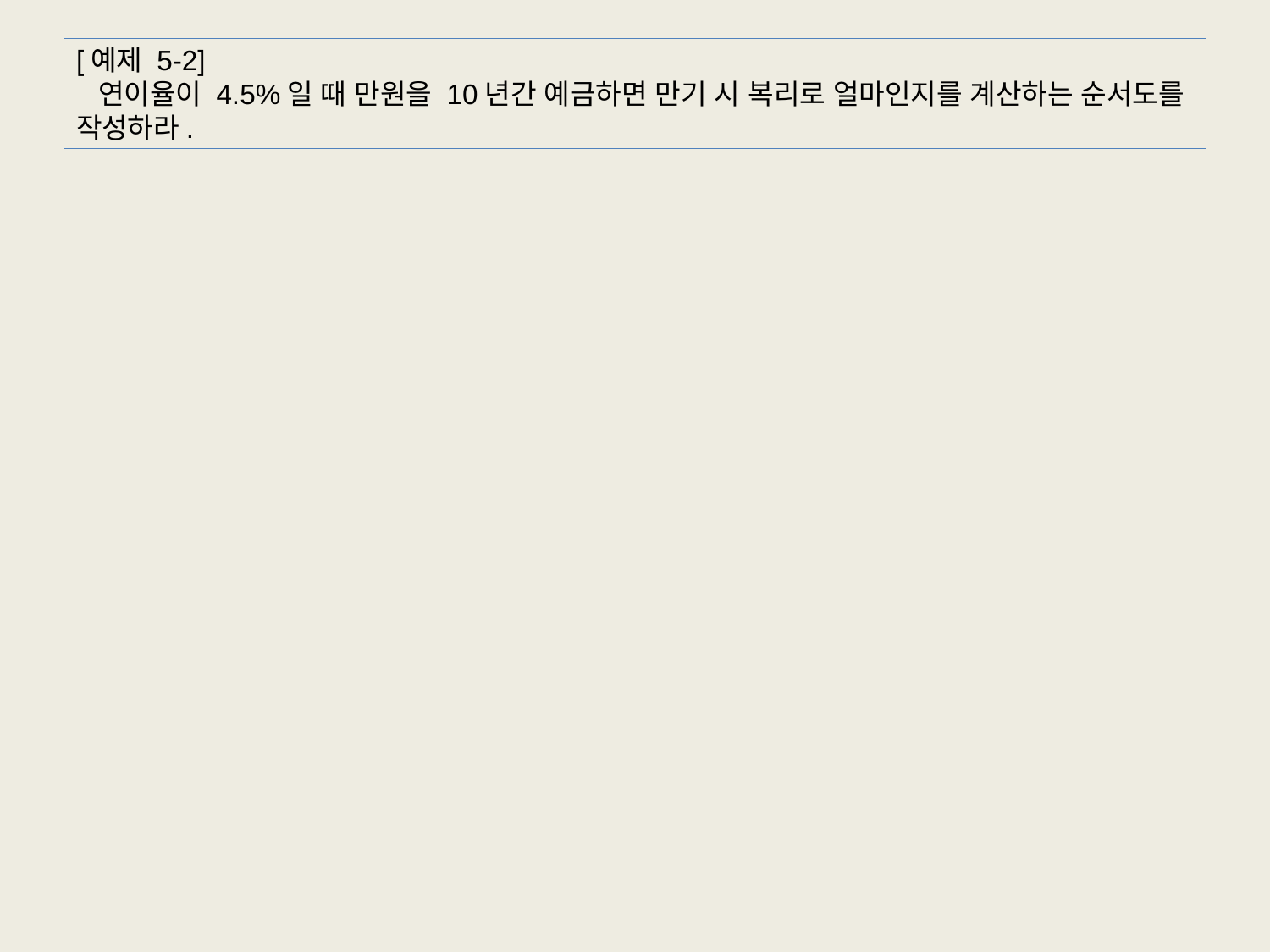

# [예제 5-2]   연이율이 4.5%일 때 만원을 10년간 예금하면 만기 시 복리로 얼마인지를 계산하는 순서도를 작성하라.